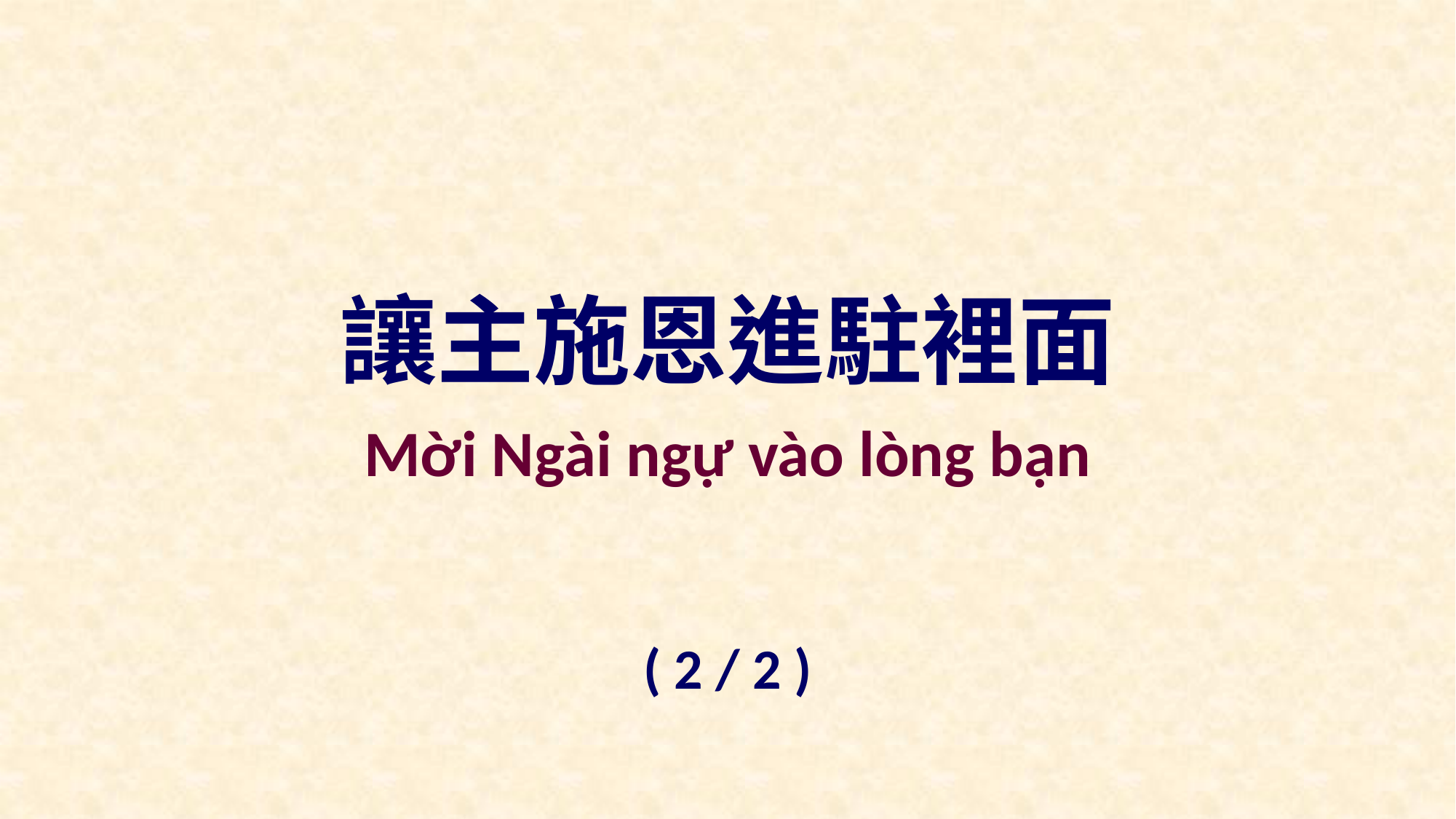

讓主施恩進駐裡面
Mời Ngài ngự vào lòng bạn
( 2 / 2 )